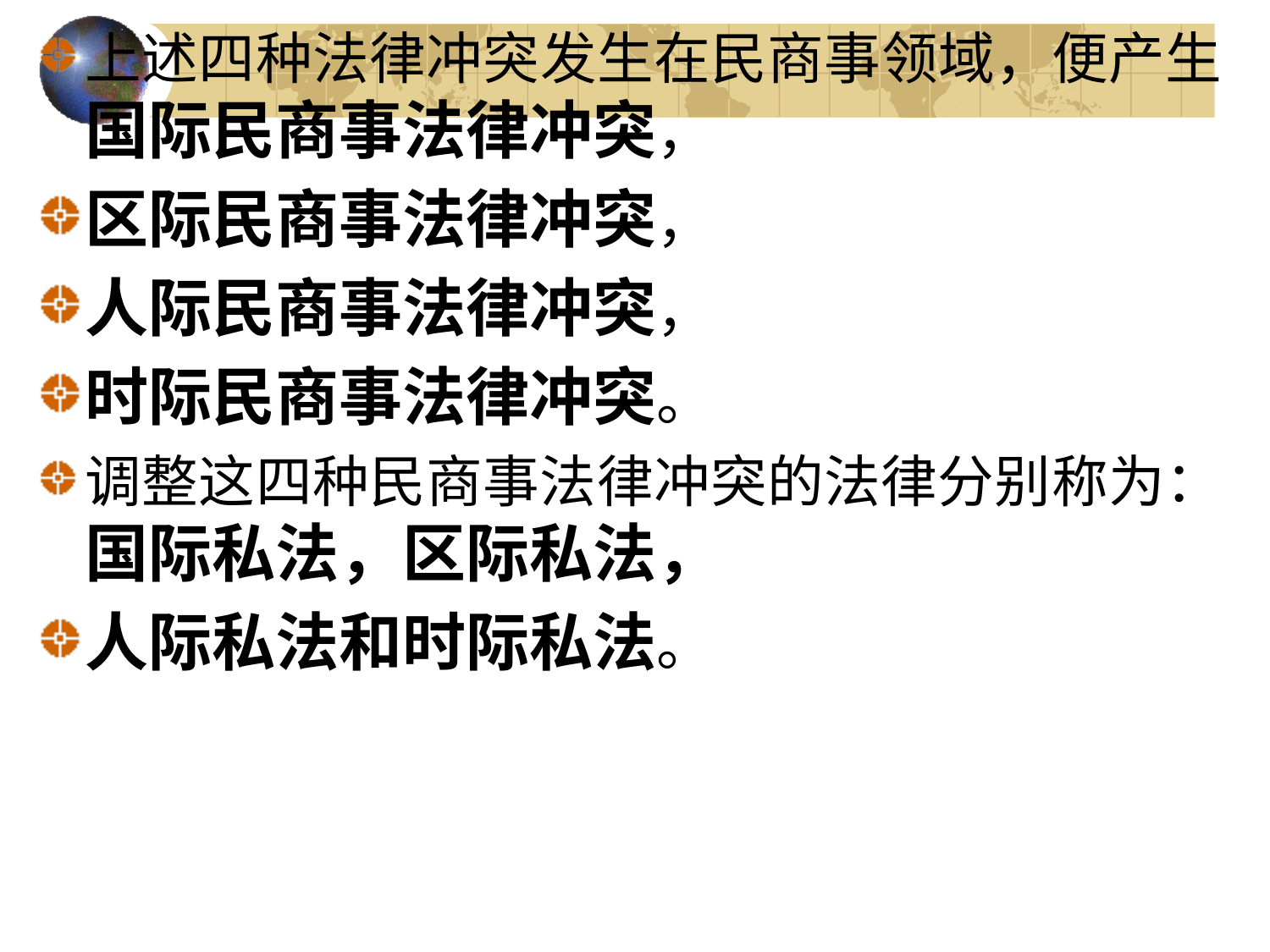

上述四种法律冲突发生在民商事领域，便产生国际民商事法律冲突，
区际民商事法律冲突，
人际民商事法律冲突，
时际民商事法律冲突。
调整这四种民商事法律冲突的法律分别称为：国际私法，区际私法，
人际私法和时际私法。